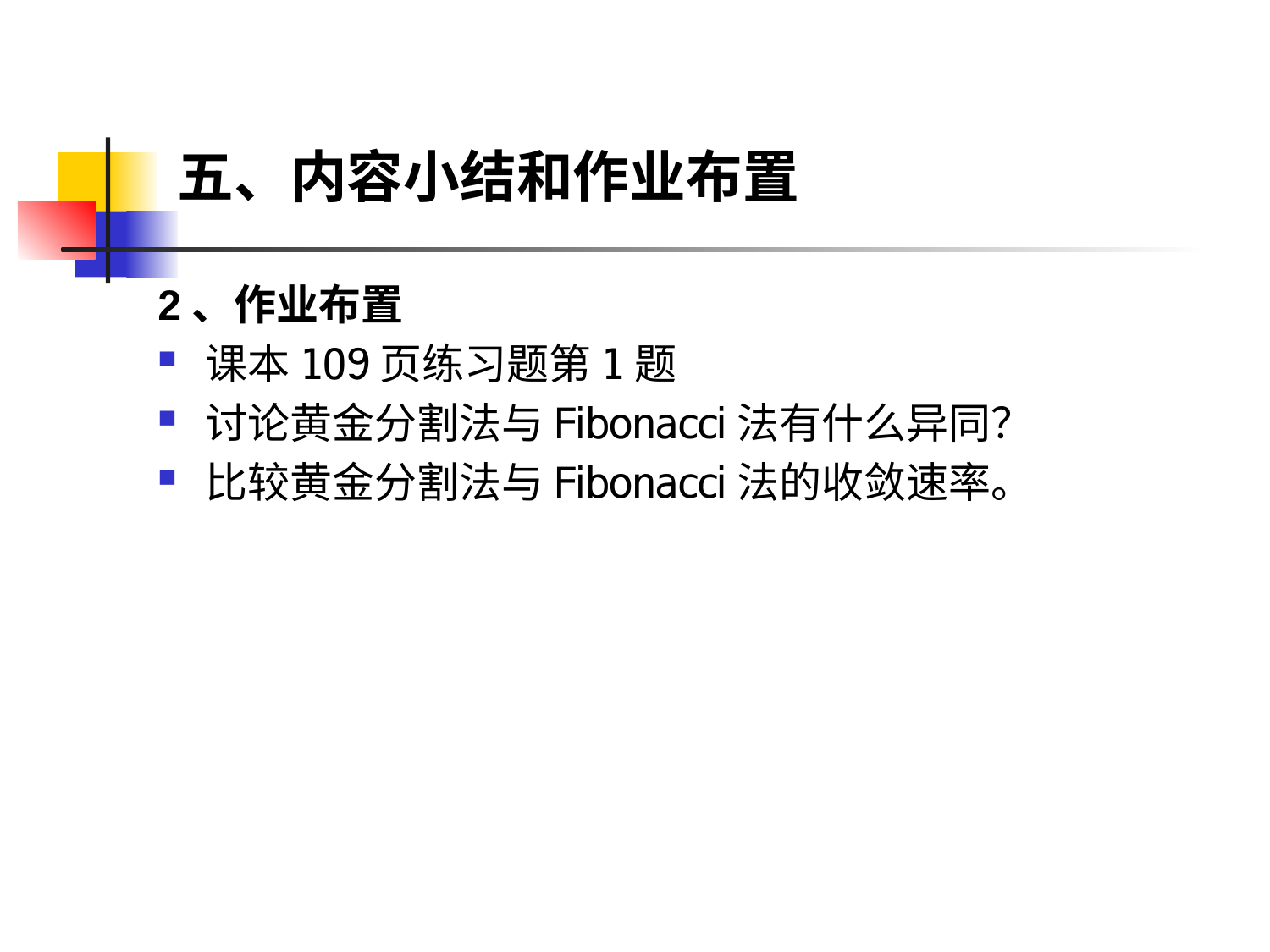

# 五、内容小结和作业布置
2、作业布置
课本109页练习题第1题
讨论黄金分割法与Fibonacci法有什么异同？
比较黄金分割法与Fibonacci法的收敛速率。